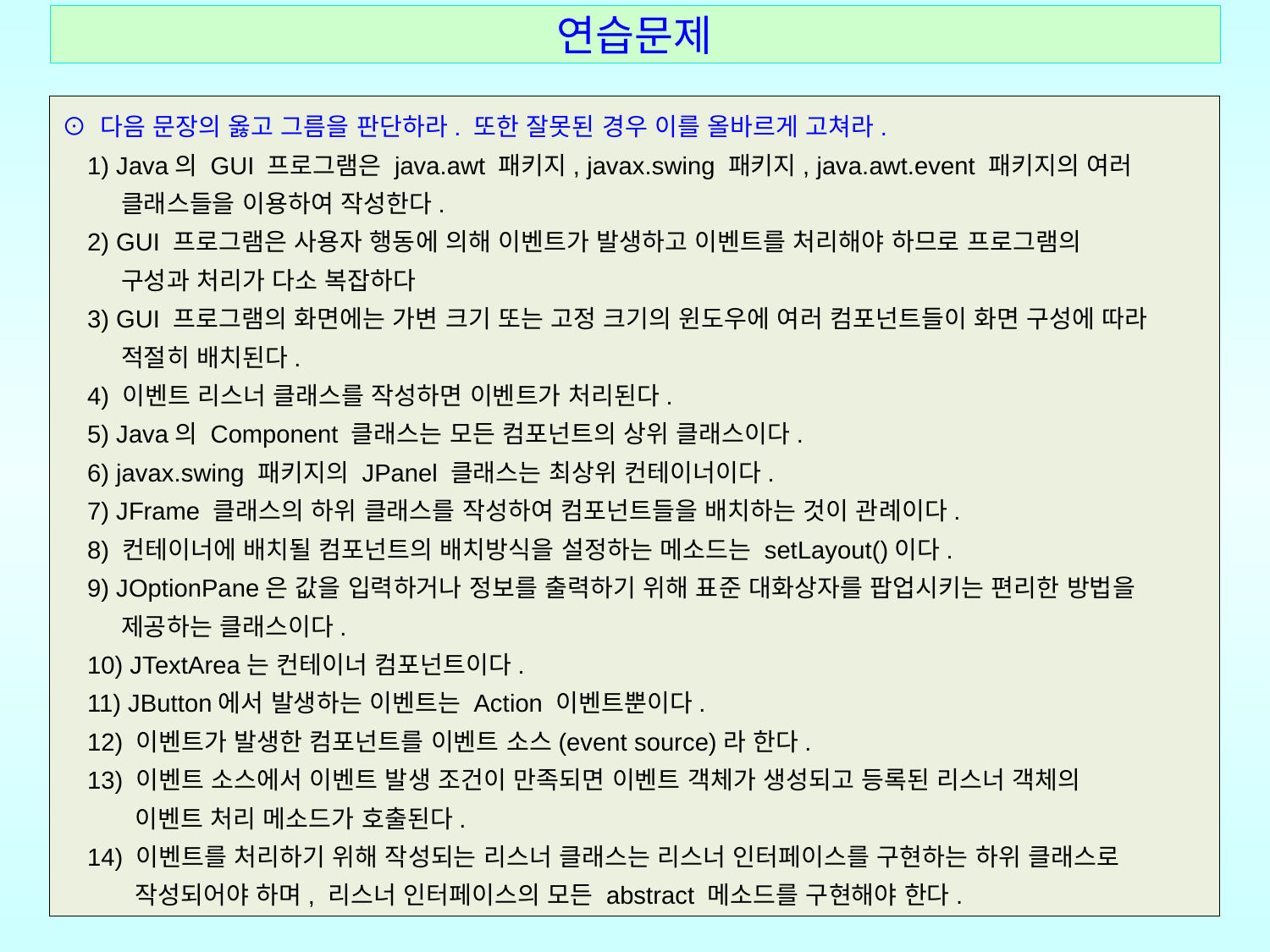

# 연습문제
⊙ 다음 문장의 옳고 그름을 판단하라. 또한 잘못된 경우 이를 올바르게 고쳐라.
1) Java의 GUI 프로그램은 java.awt 패키지, javax.swing 패키지, java.awt.event 패키지의 여러
    클래스들을 이용하여 작성한다.
2) GUI 프로그램은 사용자 행동에 의해 이벤트가 발생하고 이벤트를 처리해야 하므로 프로그램의
    구성과 처리가 다소 복잡하다
3) GUI 프로그램의 화면에는 가변 크기 또는 고정 크기의 윈도우에 여러 컴포넌트들이 화면 구성에 따라
    적절히 배치된다.
4) 이벤트 리스너 클래스를 작성하면 이벤트가 처리된다.
5) Java의 Component 클래스는 모든 컴포넌트의 상위 클래스이다.
6) javax.swing 패키지의 JPanel 클래스는 최상위 컨테이너이다.
7) JFrame 클래스의 하위 클래스를 작성하여 컴포넌트들을 배치하는 것이 관례이다.
8) 컨테이너에 배치될 컴포넌트의 배치방식을 설정하는 메소드는 setLayout()이다.
9) JOptionPane은 값을 입력하거나 정보를 출력하기 위해 표준 대화상자를 팝업시키는 편리한 방법을
    제공하는 클래스이다.
10) JTextArea는 컨테이너 컴포넌트이다.
11) JButton에서 발생하는 이벤트는 Action 이벤트뿐이다.
12) 이벤트가 발생한 컴포넌트를 이벤트 소스(event source)라 한다.
13) 이벤트 소스에서 이벤트 발생 조건이 만족되면 이벤트 객체가 생성되고 등록된 리스너 객체의
      이벤트 처리 메소드가 호출된다.
14) 이벤트를 처리하기 위해 작성되는 리스너 클래스는 리스너 인터페이스를 구현하는 하위 클래스로
      작성되어야 하며, 리스너 인터페이스의 모든 abstract 메소드를 구현해야 한다.